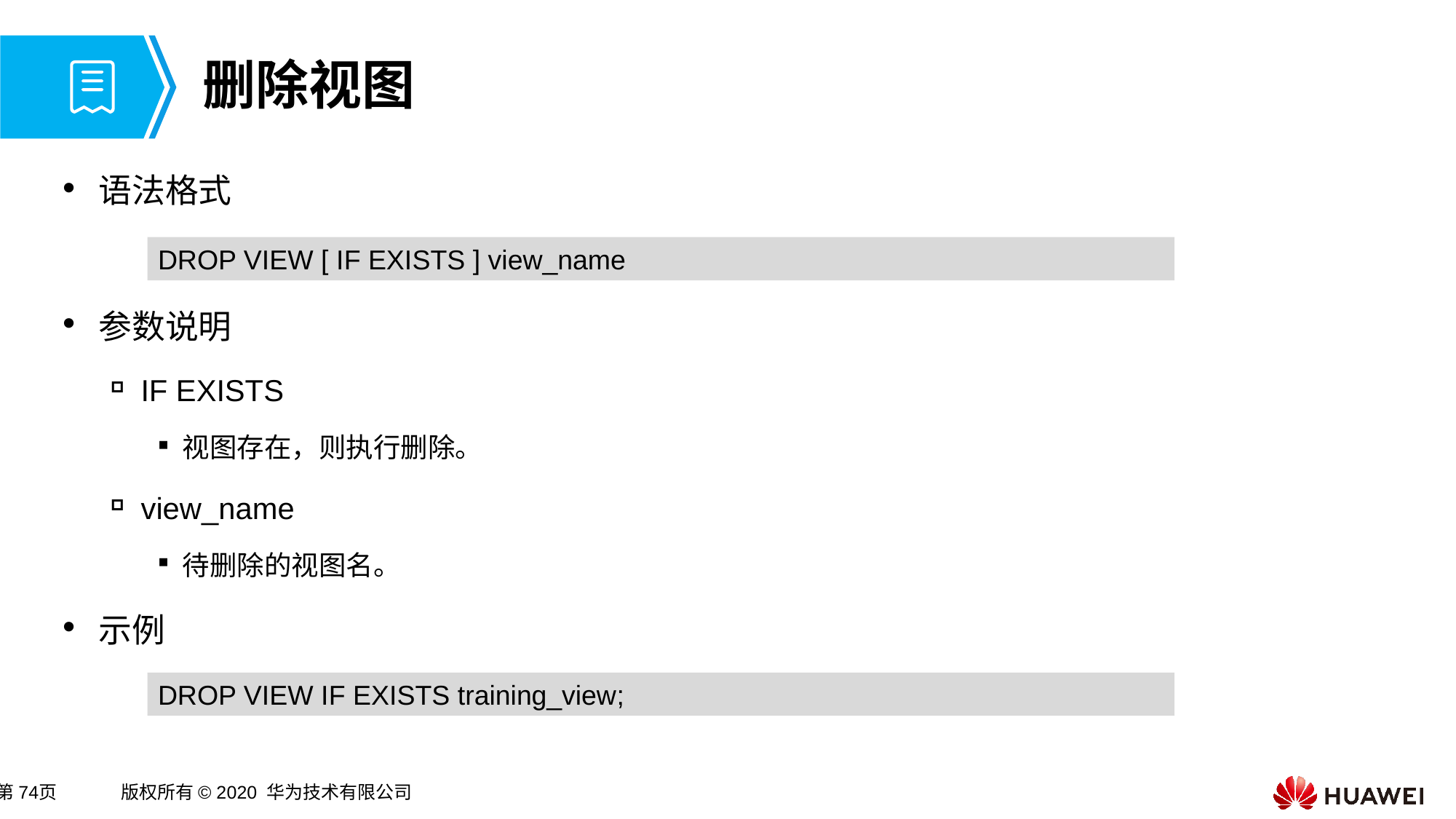

# 删除视图
语法格式

参数说明
IF EXISTS
视图存在，则执行删除。
view_name
待删除的视图名。
示例
DROP VIEW [ IF EXISTS ] view_name
DROP VIEW IF EXISTS training_view;